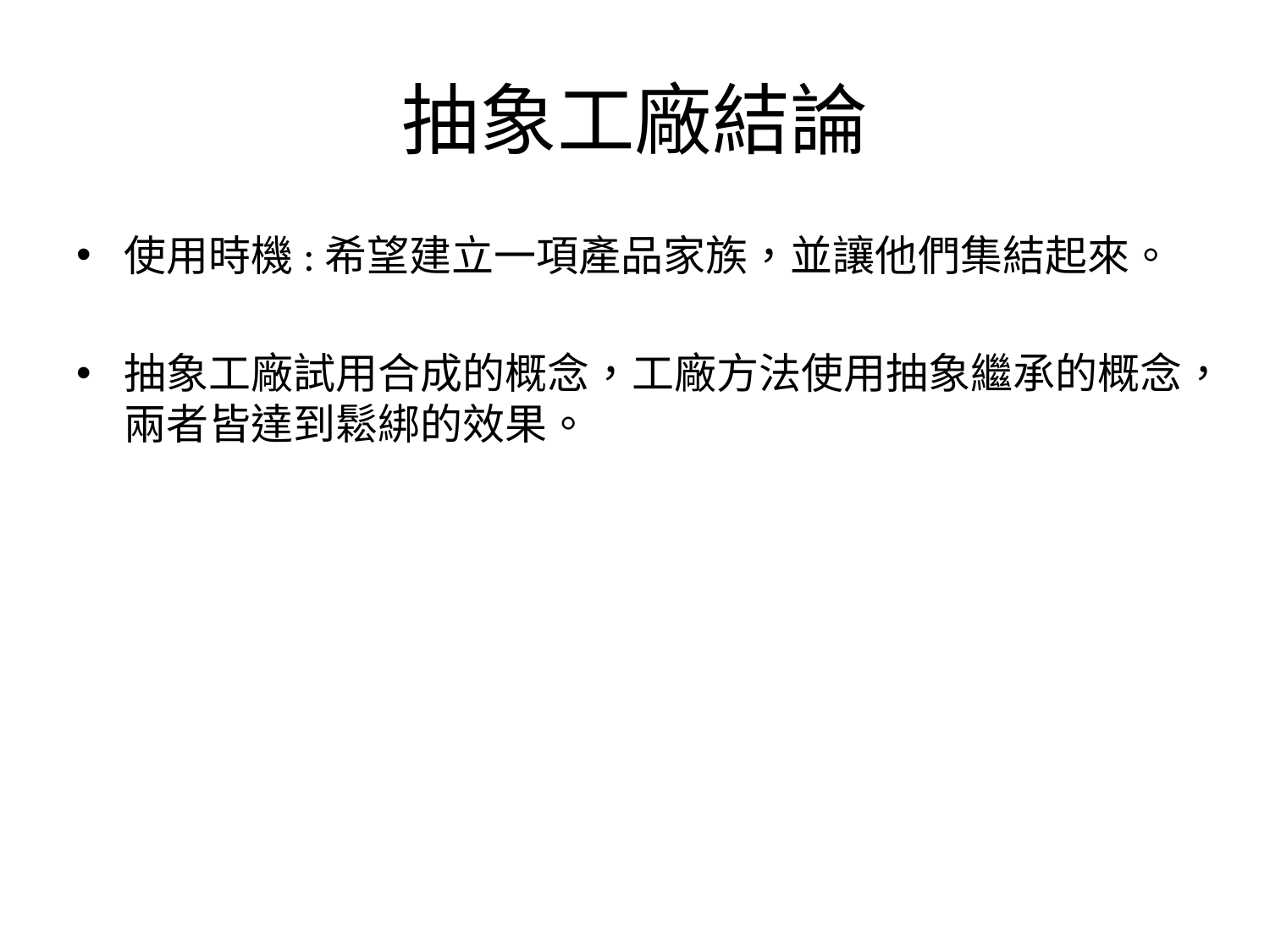

# 抽象工廠結論
使用時機:希望建立一項產品家族，並讓他們集結起來。

抽象工廠試用合成的概念，工廠方法使用抽象繼承的概念，兩者皆達到鬆綁的效果。